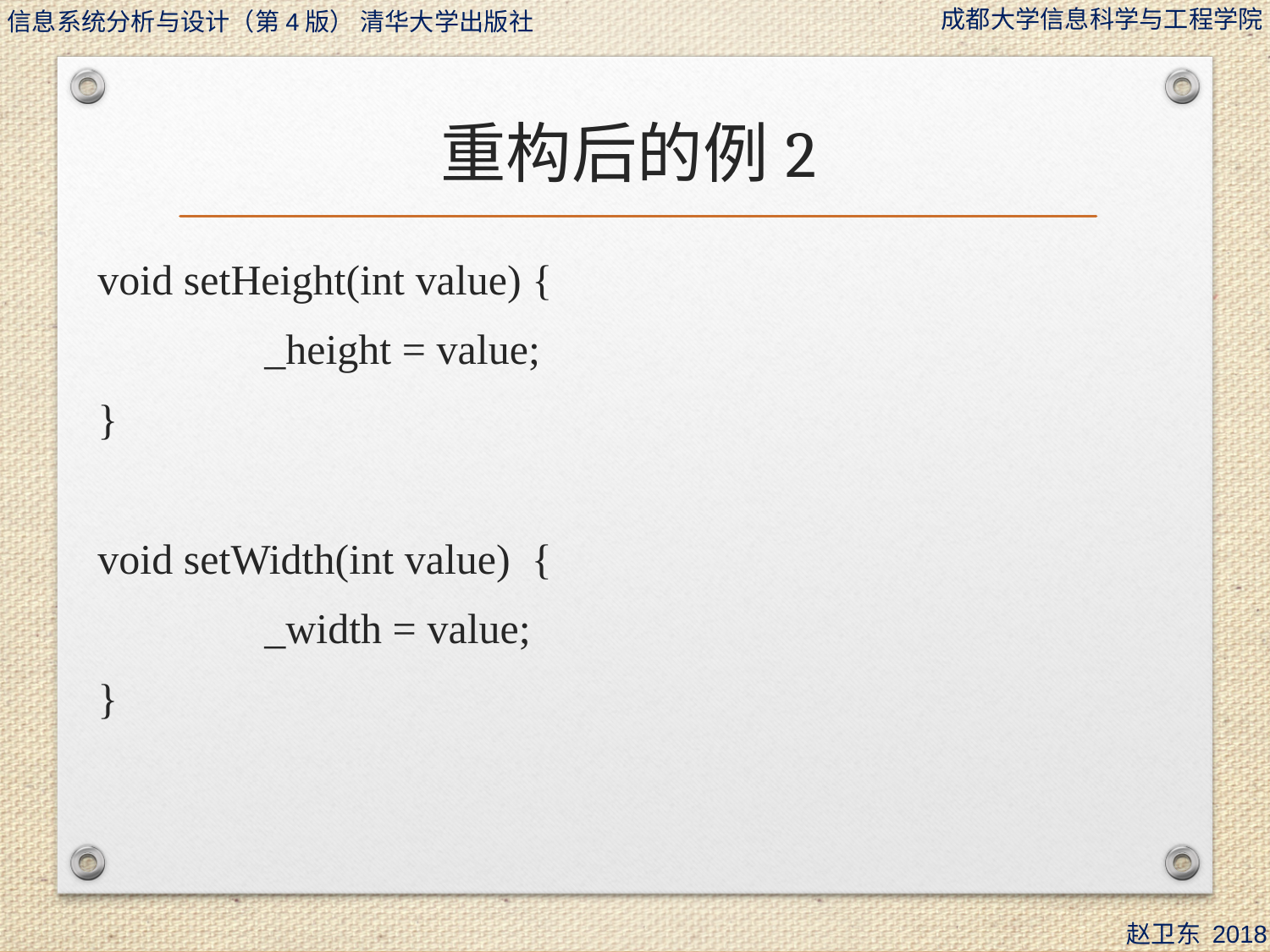

# 重构后的例2
void setHeight(int value) {
		_height = value;
}

void setWidth(int value)  {
		_width = value;
}